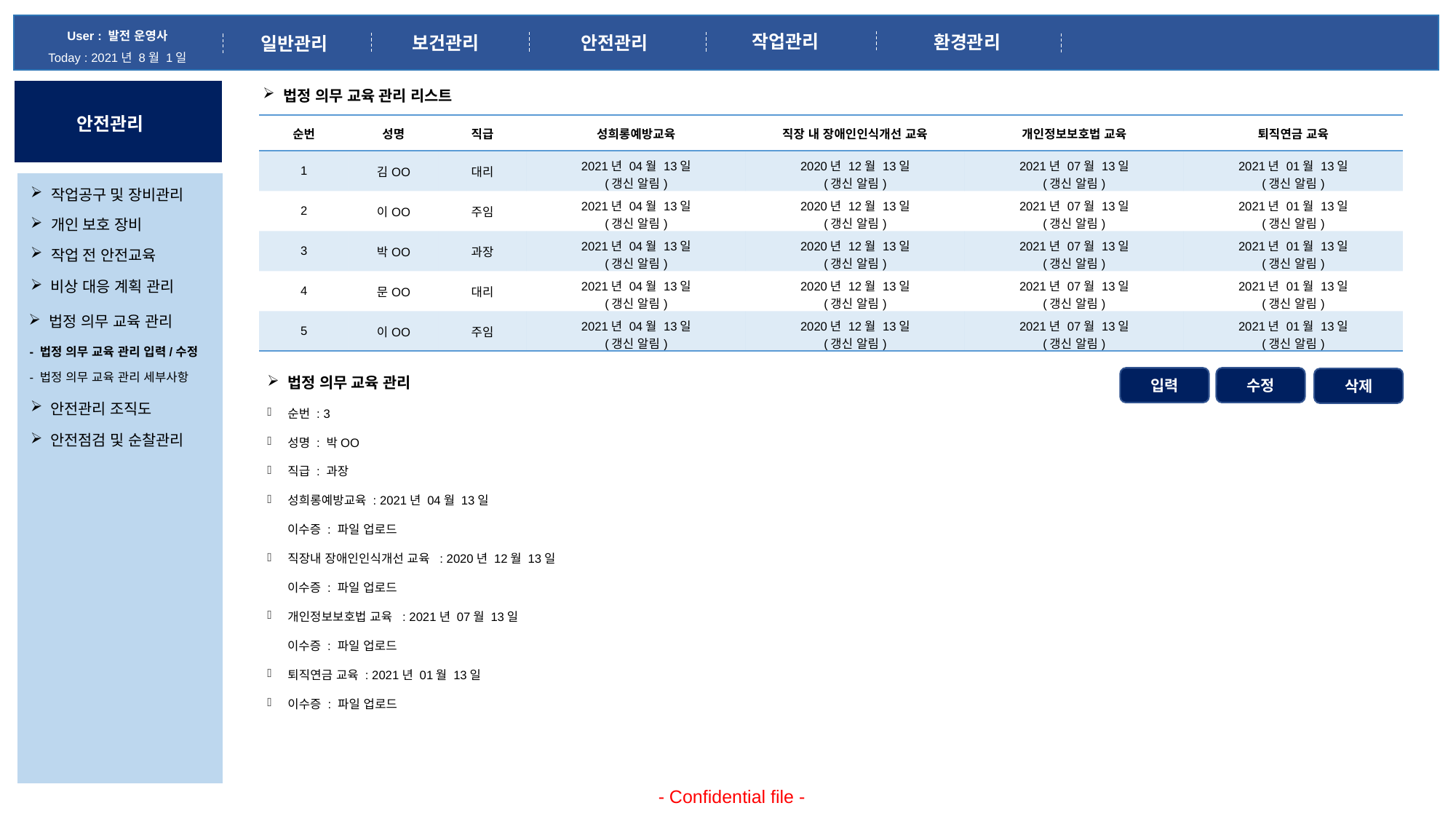

User : 발전 운영사
Today : 2021년 8월 1일
작업관리
환경관리
안전관리
보건관리
일반관리

법정 의무 교육 관리 리스트
안전관리
| 순번 | 성명 | 직급 | 성희롱예방교육 | 직장 내 장애인인식개선 교육 | 개인정보보호법 교육 | 퇴직연금 교육 |
| --- | --- | --- | --- | --- | --- | --- |
| 1 | 김OO | 대리 | 2021년 04월 13일 (갱신 알림) | 2020년 12월 13일 (갱신 알림) | 2021년 07월 13일 (갱신 알림) | 2021년 01월 13일 (갱신 알림) |
| 2 | 이OO | 주임 | 2021년 04월 13일 (갱신 알림) | 2020년 12월 13일 (갱신 알림) | 2021년 07월 13일 (갱신 알림) | 2021년 01월 13일 (갱신 알림) |
| 3 | 박OO | 과장 | 2021년 04월 13일 (갱신 알림) | 2020년 12월 13일 (갱신 알림) | 2021년 07월 13일 (갱신 알림) | 2021년 01월 13일 (갱신 알림) |
| 4 | 문OO | 대리 | 2021년 04월 13일 (갱신 알림) | 2020년 12월 13일 (갱신 알림) | 2021년 07월 13일 (갱신 알림) | 2021년 01월 13일 (갱신 알림) |
| 5 | 이OO | 주임 | 2021년 04월 13일 (갱신 알림) | 2020년 12월 13일 (갱신 알림) | 2021년 07월 13일 (갱신 알림) | 2021년 01월 13일 (갱신 알림) |

작업공구 및 장비관리
개인 보호 장비
작업 전 안전교육
비상 대응 계획 관리
법정 의무 교육 관리
- 법정 의무 교육 관리 입력/수정
- 법정 의무 교육 관리 세부사항
법정 의무 교육 관리

순번 : 3

성명 : 박OO

직급 : 과장

성희롱예방교육 : 2021년 04월 13일

     이수증 : 파일 업로드

직장내 장애인인식개선 교육  : 2020년 12월 13일

     이수증 : 파일 업로드

개인정보보호법 교육  : 2021년 07월 13일

     이수증 : 파일 업로드

퇴직연금 교육 : 2021년 01월 13일

이수증 : 파일 업로드

입력
수정
삭제
안전관리 조직도
안전점검 및 순찰관리
- Confidential file -